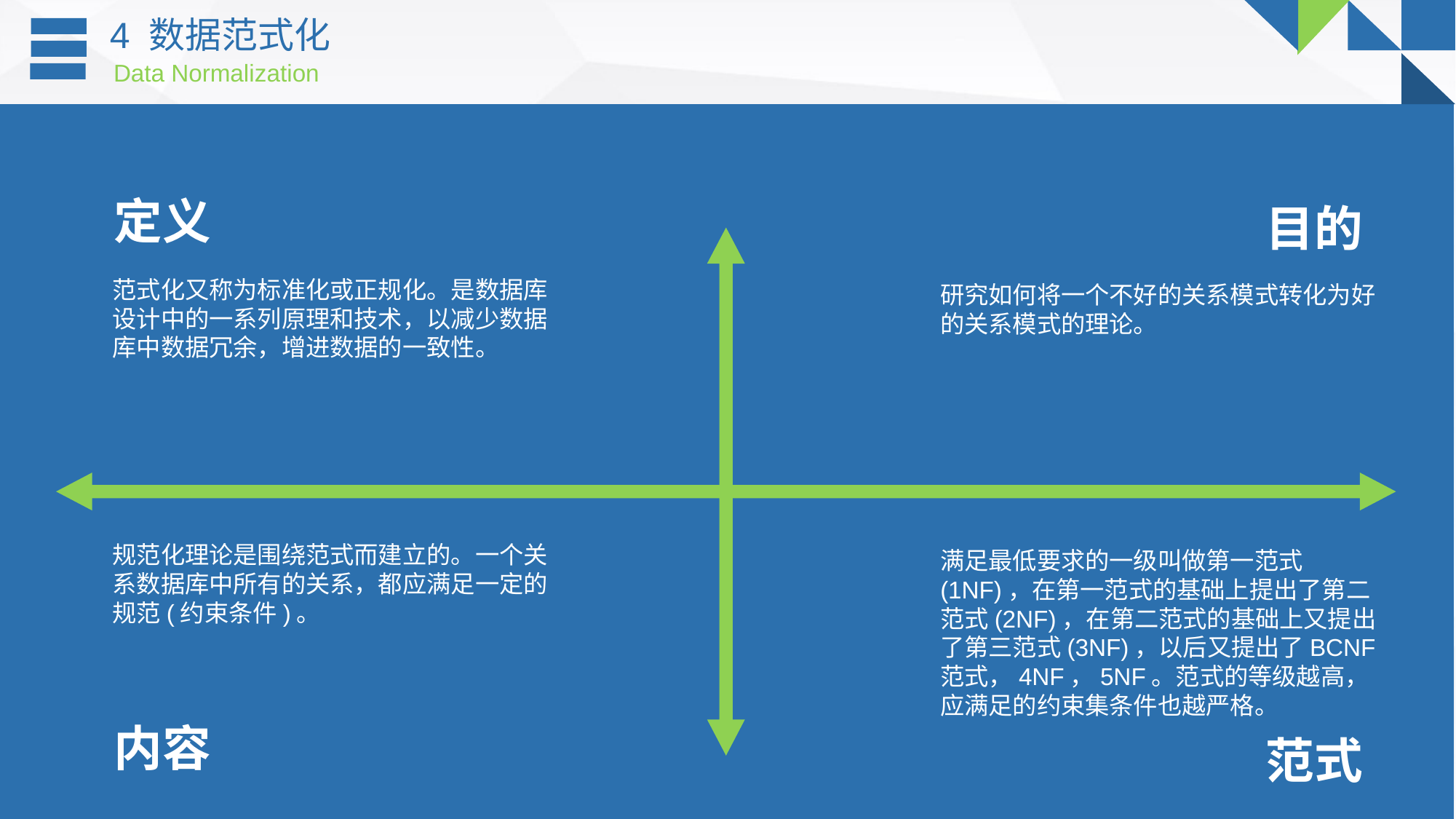

4 数据范式化

Data Normalization

定义
目的

范式化又称为标准化或正规化。是数据库设计中的一系列原理和技术，以减少数据库中数据冗余，增进数据的一致性。
研究如何将一个不好的关系模式转化为好的关系模式的理论。
规范化理论是围绕范式而建立的。一个关系数据库中所有的关系，都应满足一定的规范(约束条件)。
满足最低要求的一级叫做第一范式(1NF)，在第一范式的基础上提出了第二范式(2NF)，在第二范式的基础上又提出了第三范式(3NF)，以后又提出了BCNF范式，4NF，5NF。范式的等级越高，应满足的约束集条件也越严格。
内容
范式